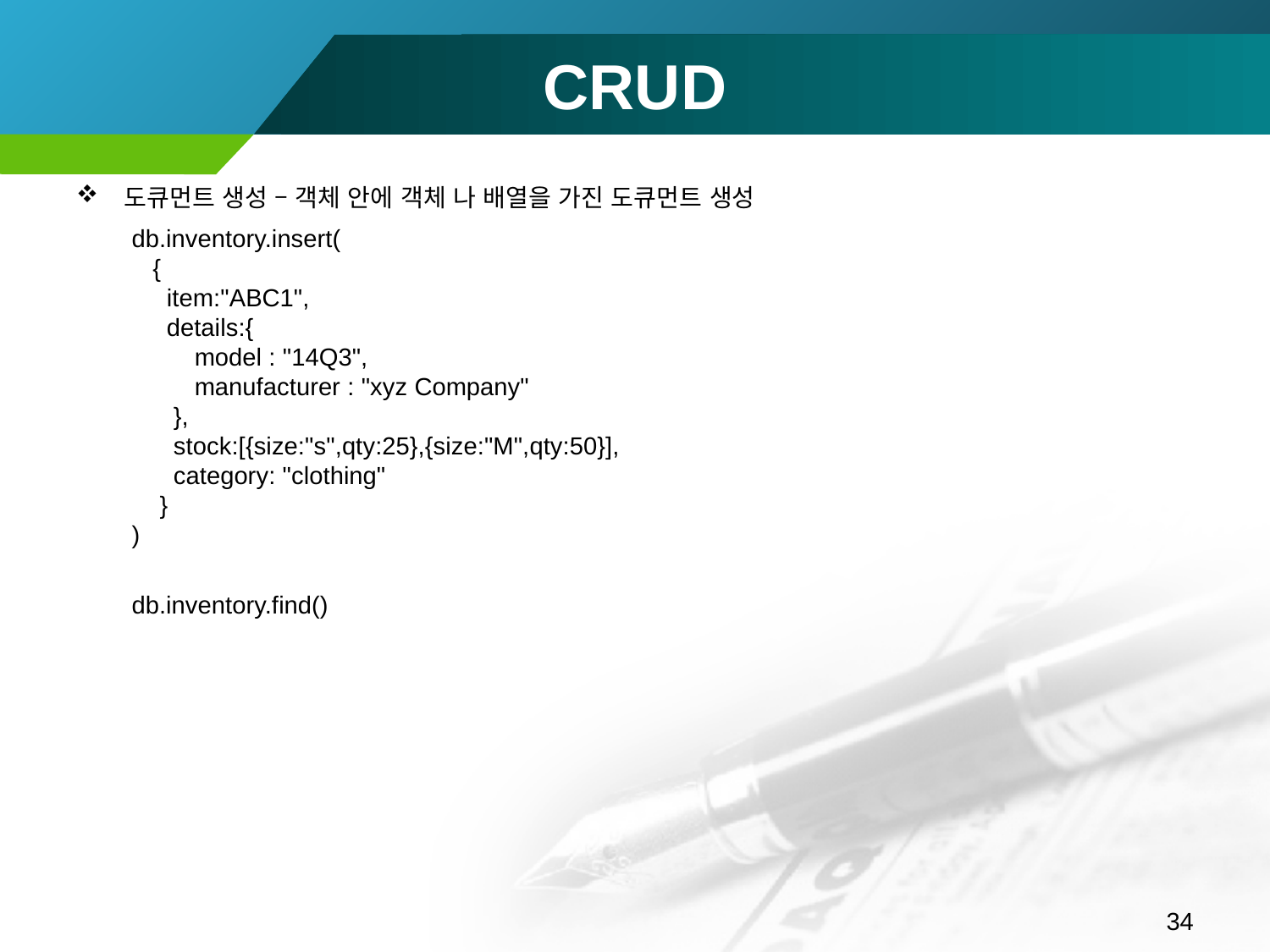

# CRUD
도큐먼트 생성 – 객체 안에 객체 나 배열을 가진 도큐먼트 생성
db.inventory.insert(
   {
     item:"ABC1",
     details:{
         model : "14Q3",
         manufacturer : "xyz Company"
      },
      stock:[{size:"s",qty:25},{size:"M",qty:50}],
      category: "clothing"
    }
)

db.inventory.find()
34